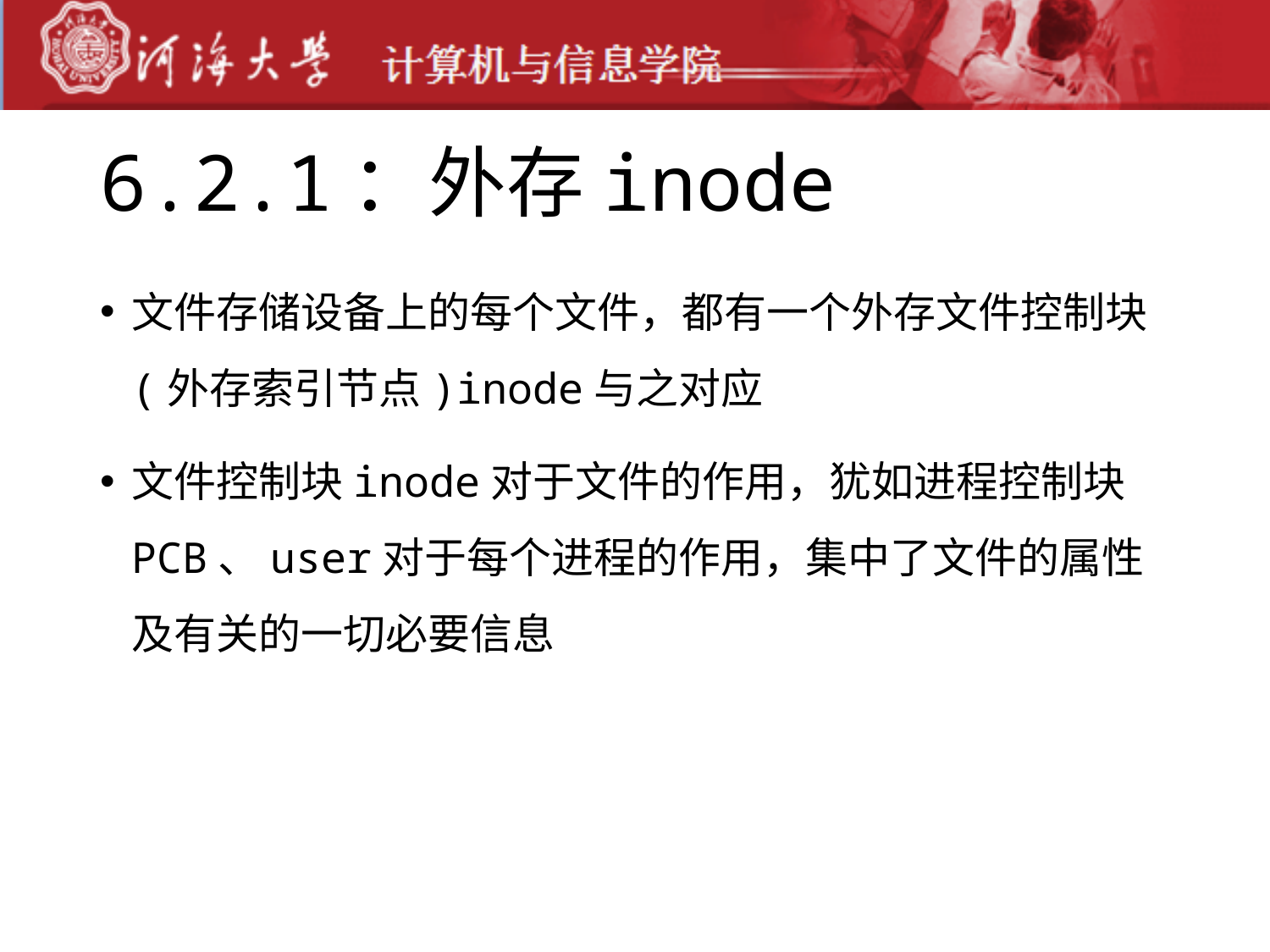

# 6.2.1：外存inode
文件存储设备上的每个文件，都有一个外存文件控制块(外存索引节点)inode与之对应
文件控制块inode对于文件的作用，犹如进程控制块PCB、user对于每个进程的作用，集中了文件的属性及有关的一切必要信息